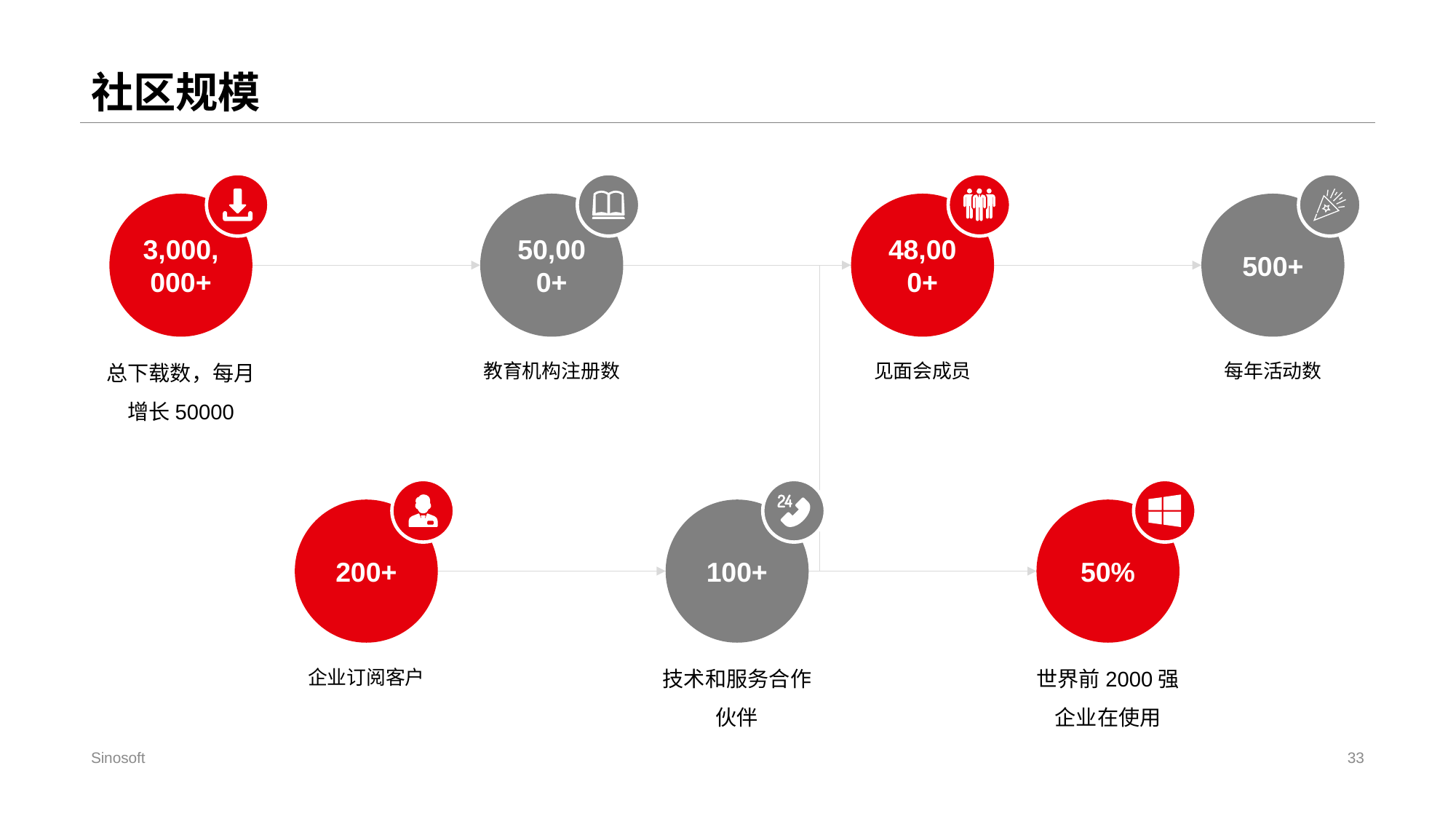

# 社区规模

3,000,000+
总下载数，每月增长50000

50,000+
教育机构注册数

48,000+
见面会成员

500+
每年活动数

200+
企业订阅客户

100+
技术和服务合作伙伴

50%
世界前2000强企业在使用
Sinosoft
33